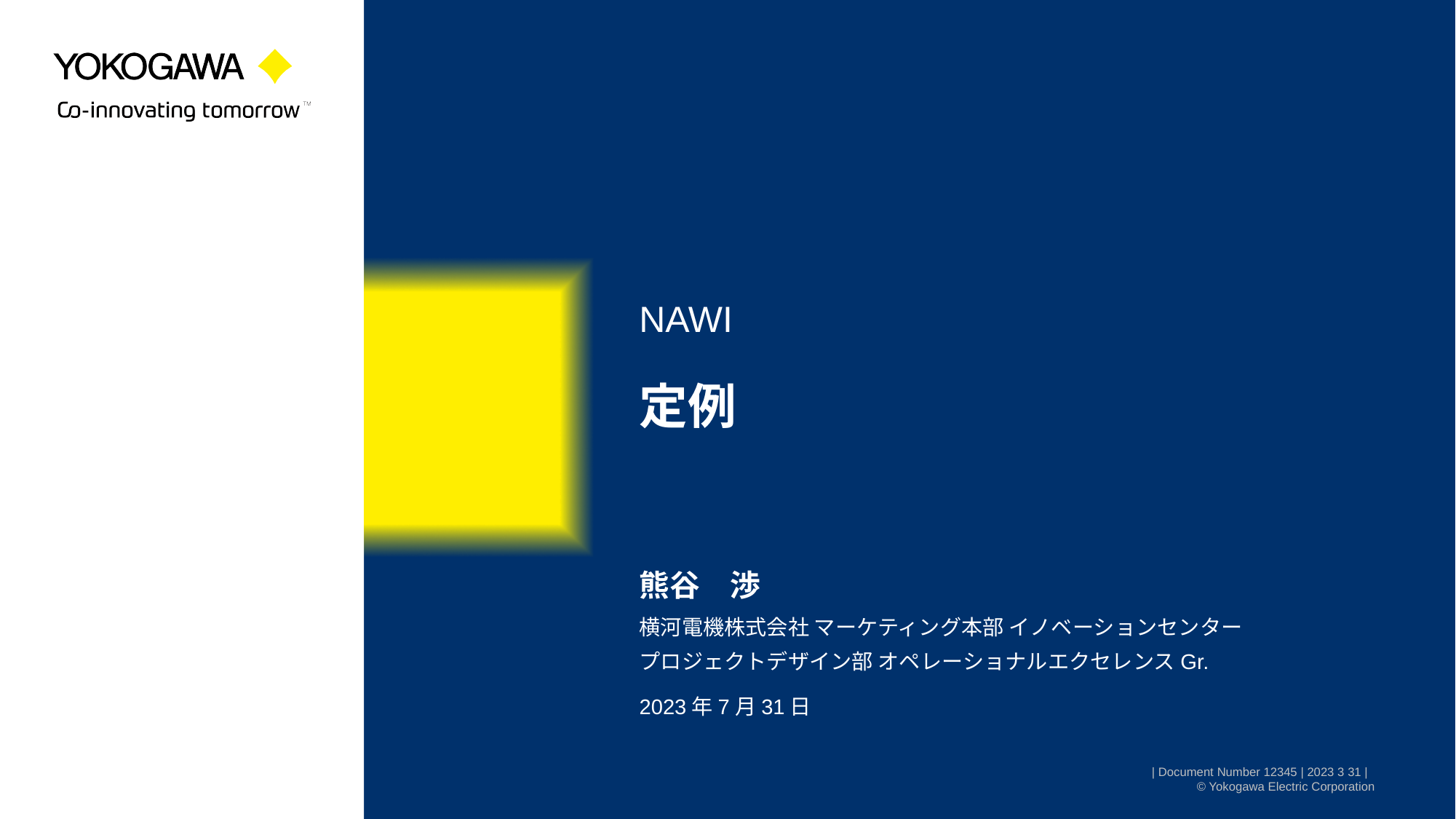

NAWI
# 定例
熊谷　渉
横河電機株式会社 マーケティング本部 イノベーションセンター
プロジェクトデザイン部 オペレーショナルエクセレンスGr.
2023年7月31日